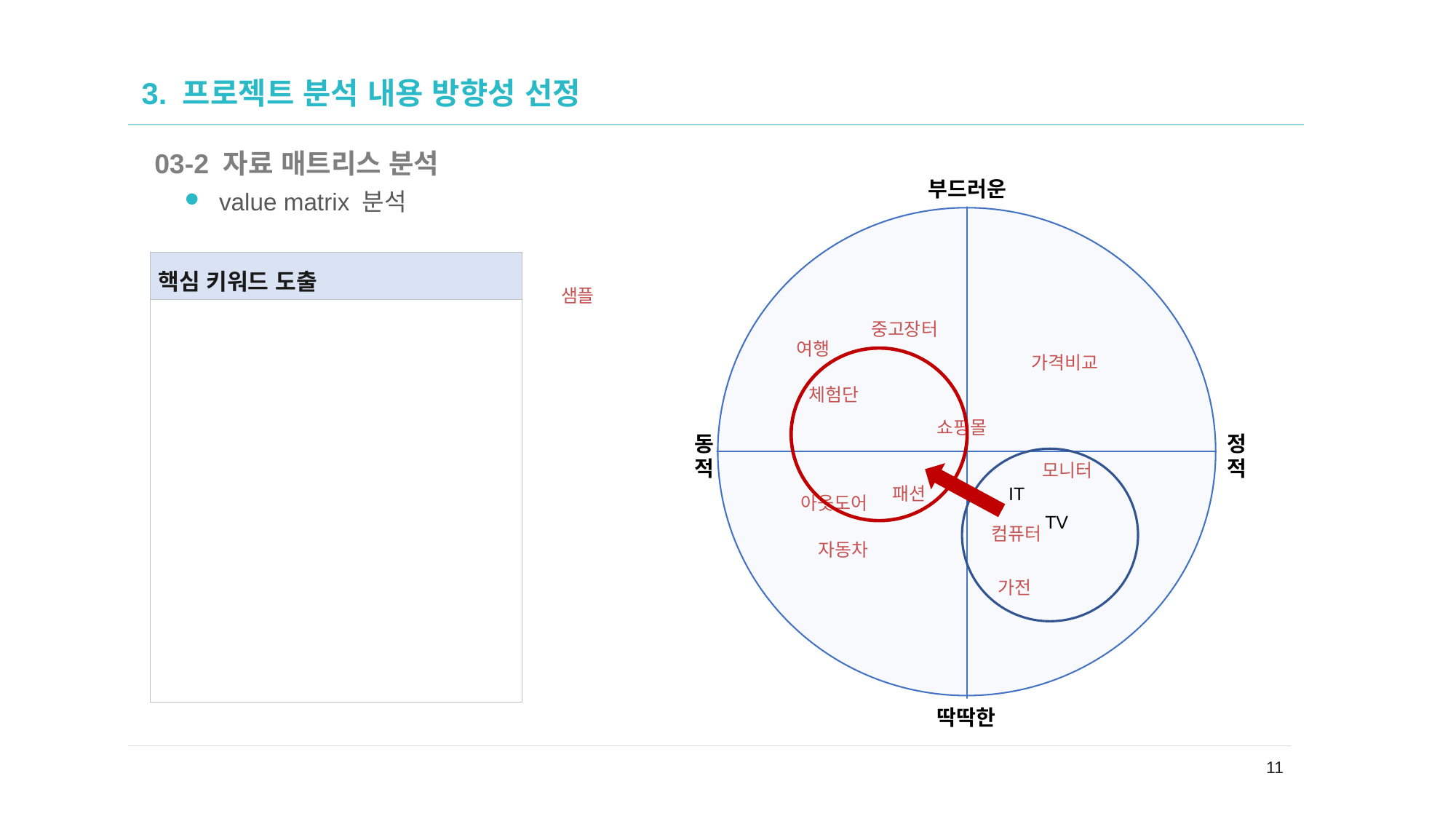

02
# 3. 프로젝트 분석 내용 방향성 선정
03-2 자료 매트리스 분석
value matrix 분석
| 핵심 키워드 도출 |
| --- |
|  |
샘플
중고장터
여행
가격비교

체험단
쇼핑몰

모니터
패션
IT
아웃도어
TV
컴퓨터
자동차
가전
11